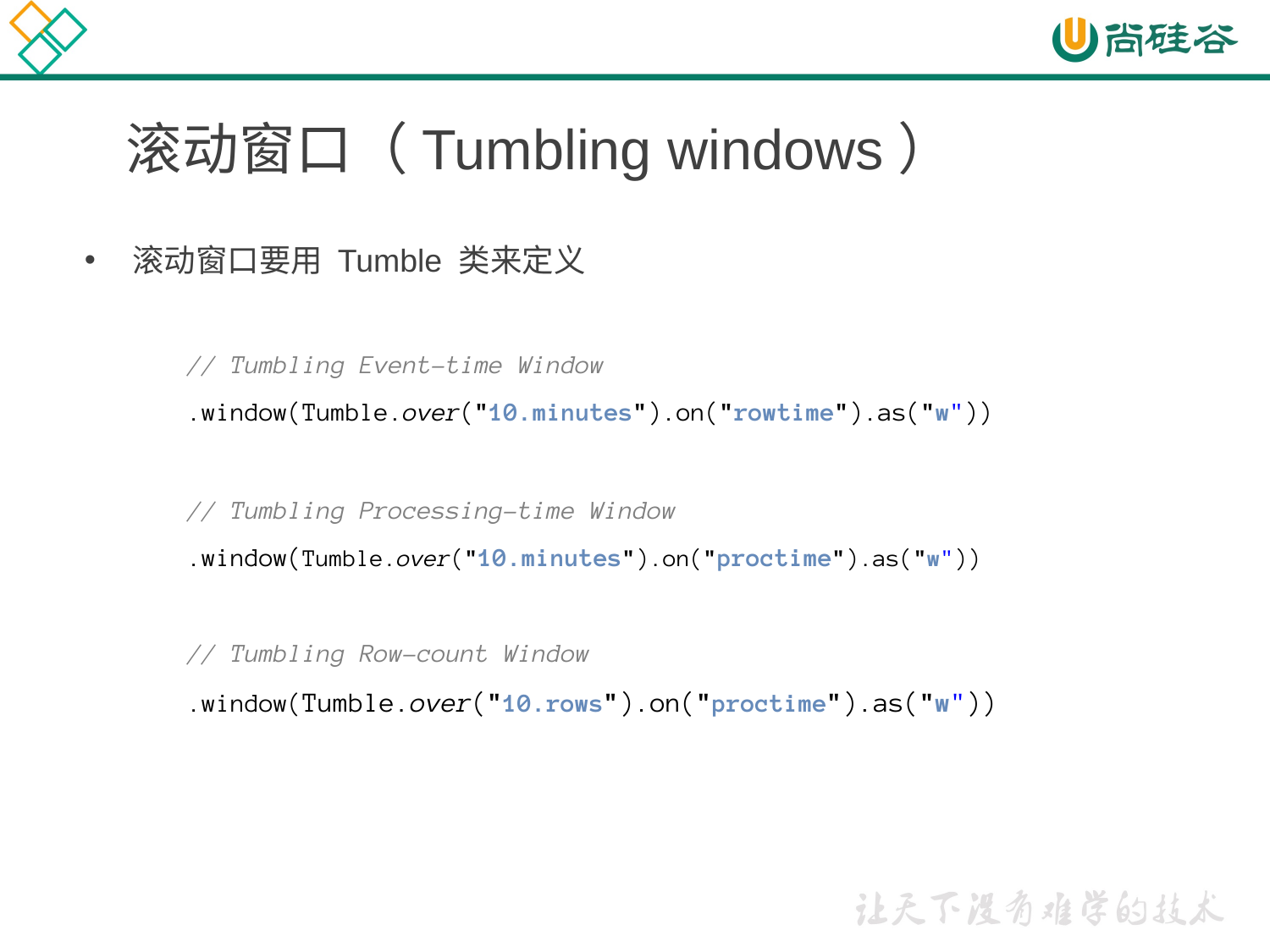

# 滚动窗口（Tumbling windows）
滚动窗口要用 Tumble 类来定义
// Tumbling Event-time Window
.window(Tumble.over("10.minutes").on("rowtime").as("w"))

// Tumbling Processing-time Window
.window(Tumble.over("10.minutes").on("proctime").as("w"))
// Tumbling Row-count Window
.window(Tumble.over("10.rows").on("proctime").as("w"))